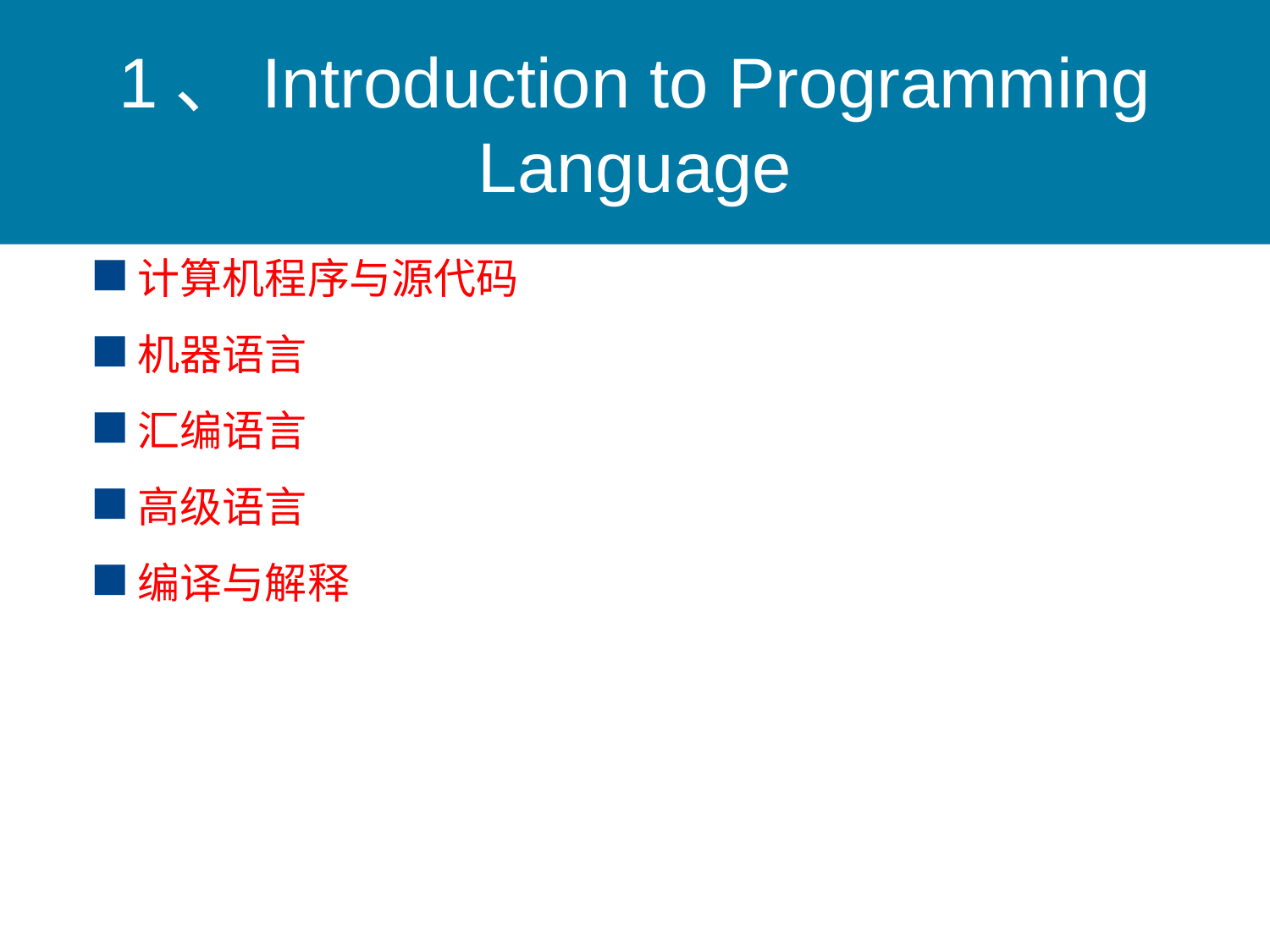

# 1、Introduction to Programming Language
计算机程序与源代码
机器语言
汇编语言
高级语言
编译与解释